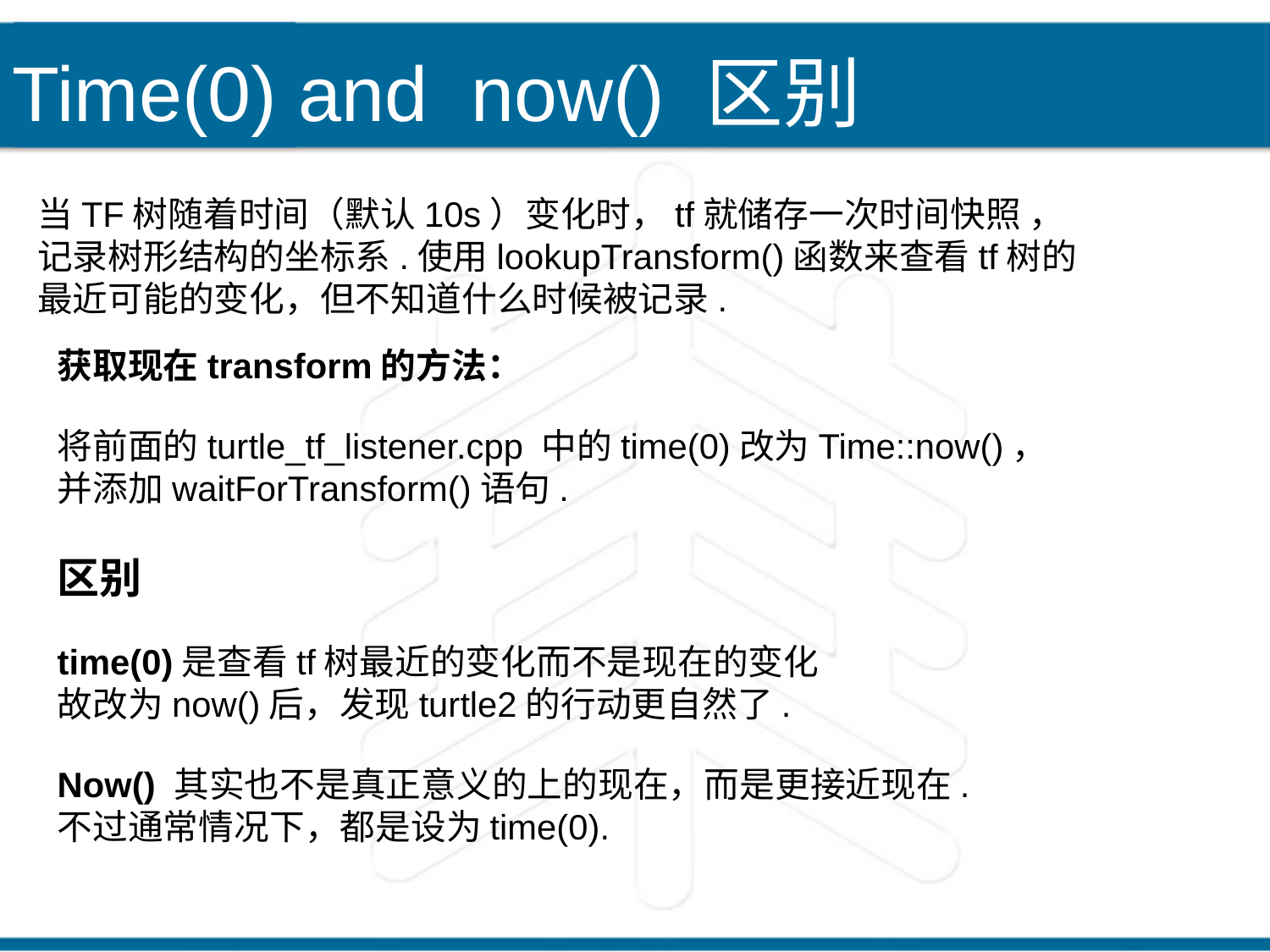

Time(0) and  now() 区别
当TF树随着时间（默认10s）变化时，tf就储存一次时间快照 ，记录树形结构的坐标系.使用lookupTransform()函数来查看tf树的最近可能的变化，但不知道什么时候被记录.

获取现在transform的方法：

将前面的turtle_tf_listener.cpp 中的time(0)改为Time::now()，
并添加waitForTransform()语句.

区别

time(0)是查看tf树最近的变化而不是现在的变化
故改为now()后，发现turtle2的行动更自然了.

Now() 其实也不是真正意义的上的现在，而是更接近现在.
不过通常情况下，都是设为time(0).